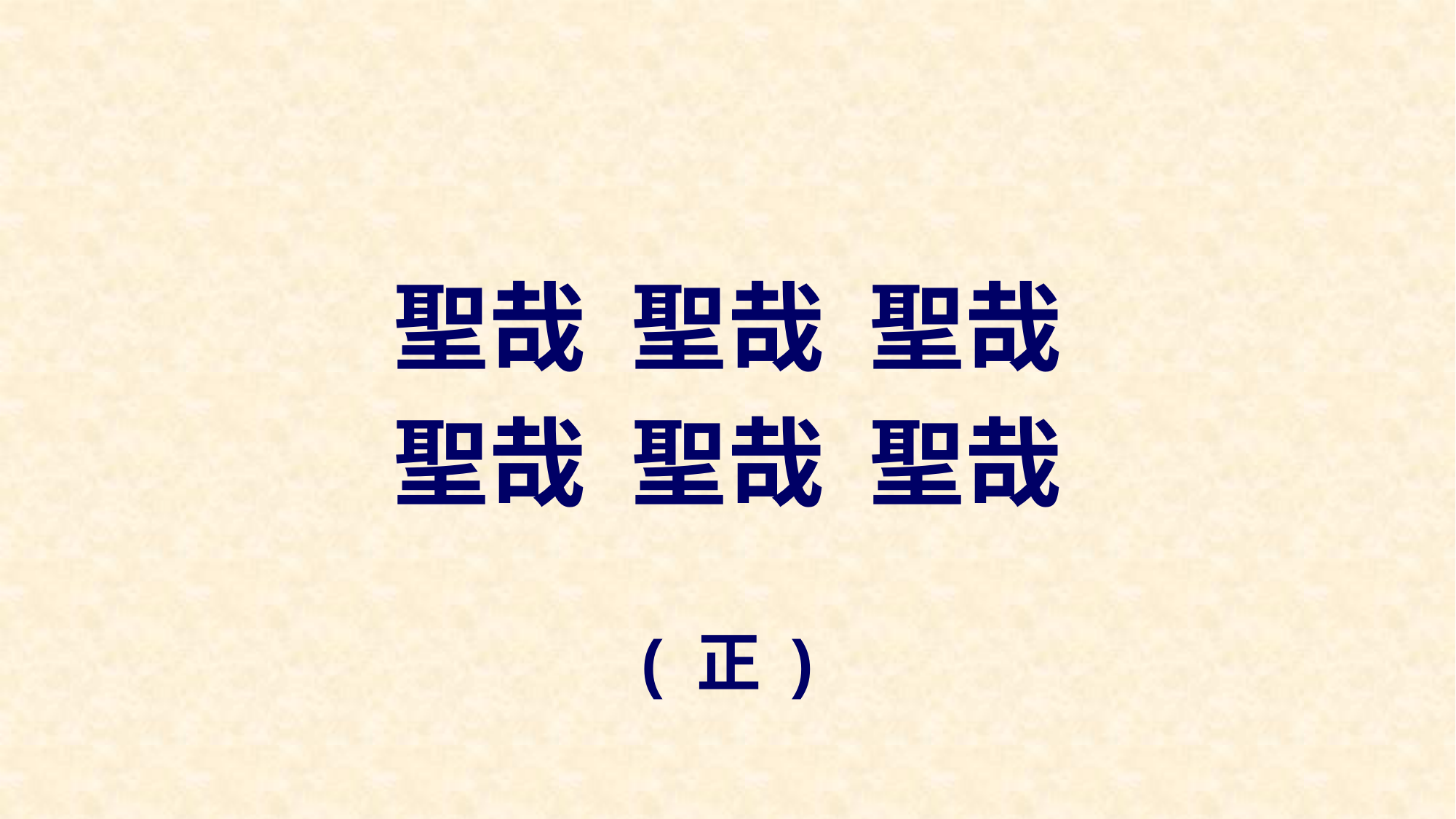

聖哉  聖哉  聖哉
聖哉  聖哉  聖哉
( 正 )